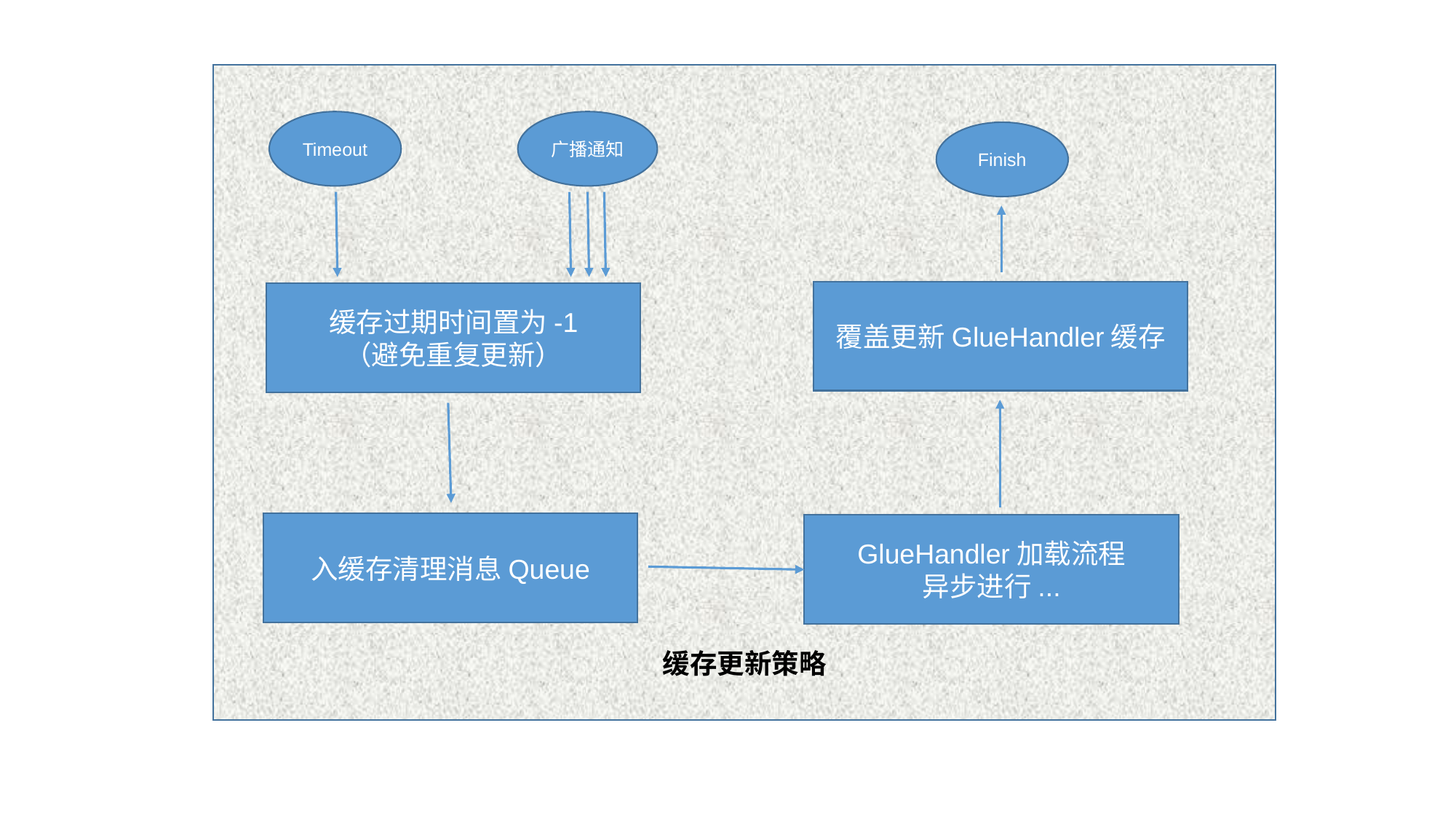

缓存更新策略
Timeout
广播通知
Finish
覆盖更新GlueHandler缓存
缓存过期时间置为-1
（避免重复更新）
入缓存清理消息Queue
GlueHandler加载流程
异步进行...